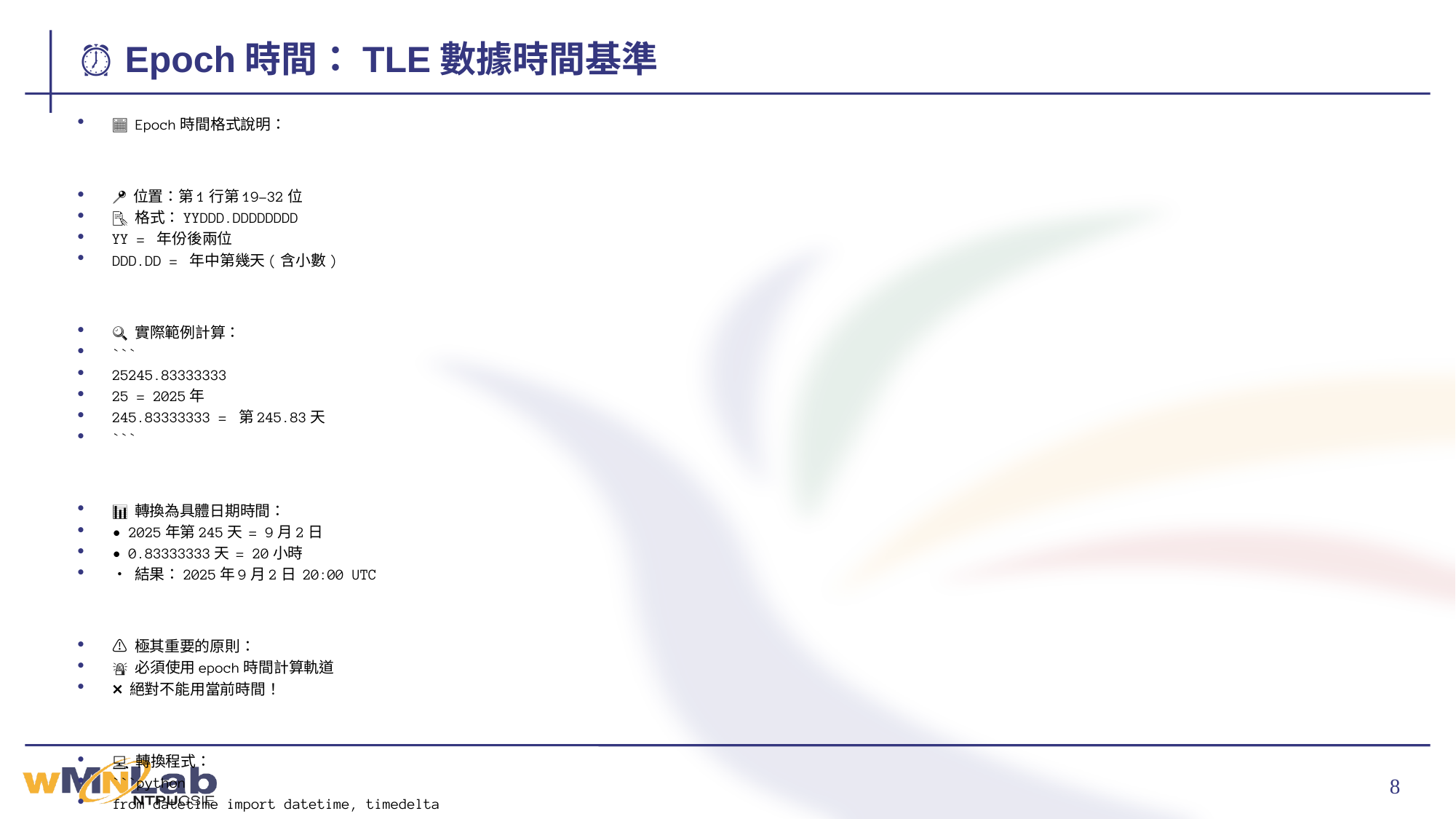

# ⏰ Epoch時間：TLE數據時間基準
📅 Epoch時間格式說明：

📍 位置：第1行第19-32位
📝 格式：YYDDD.DDDDDDDD
YY = 年份後兩位
DDD.DD = 年中第幾天(含小數)

🔍 實際範例計算：
```
25245.83333333
25 = 2025年
245.83333333 = 第245.83天
```

📊 轉換為具體日期時間：
• 2025年第245天 = 9月2日
• 0.83333333天 = 20小時
• 結果：2025年9月2日 20:00 UTC

⚠️ 極其重要的原則：
🚨 必須使用epoch時間計算軌道
❌ 絕對不能用當前時間！

💻 轉換程式：
```python
from datetime import datetime, timedelta

def parse_epoch(epoch_str):
    year = int(epoch_str[:2])
    year = 2000 + year if year < 57 else 1900 + year
    day = float(epoch_str[2:])
    return datetime(year, 1, 1) + timedelta(days=day-1)
```